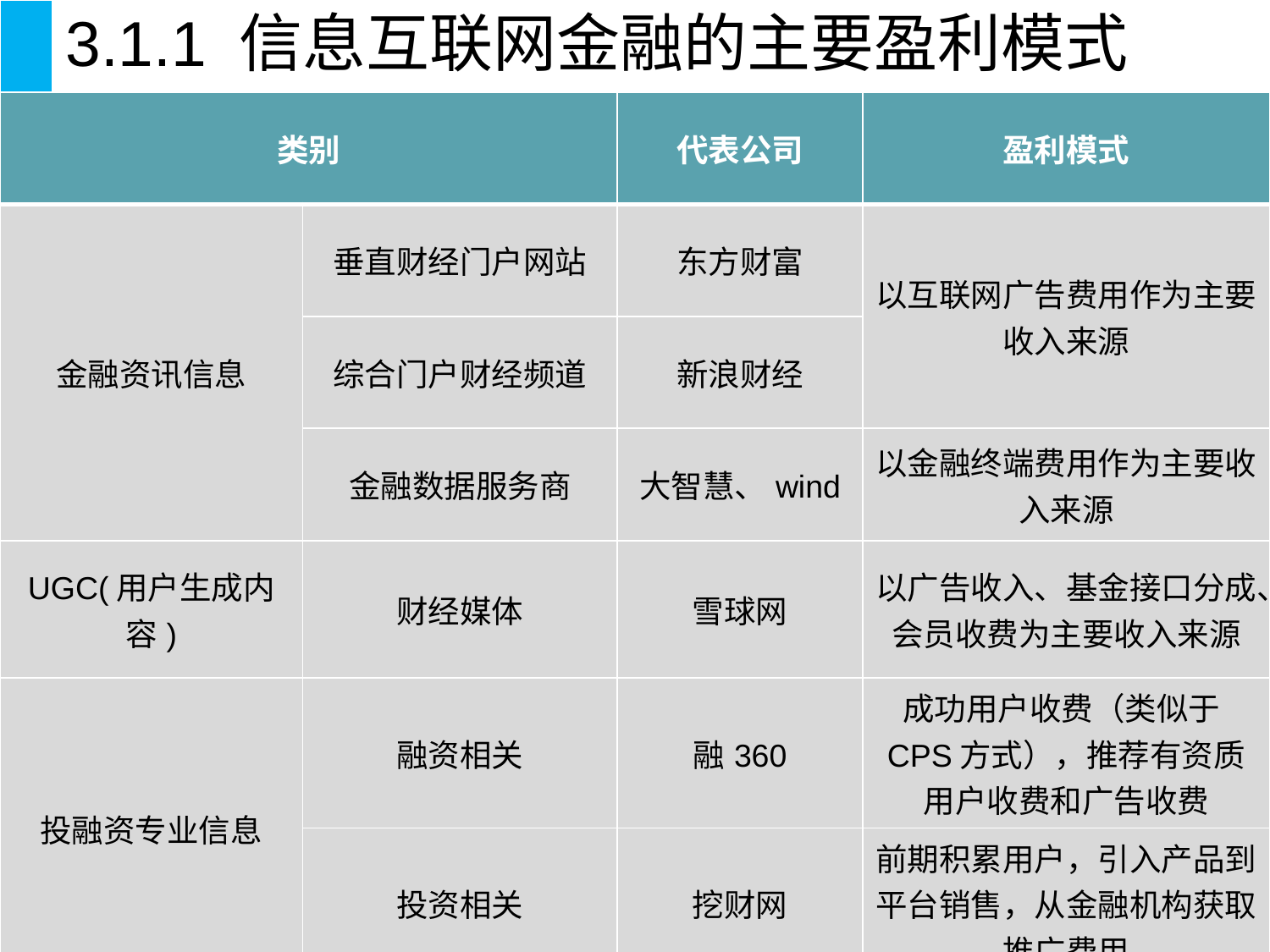

# 3.1.1 信息互联网金融的主要盈利模式
| 类别 |  | 代表公司 | 盈利模式 |
| --- | --- | --- | --- |
| 金融资讯信息 | 垂直财经门户网站 | 东方财富 | 以互联网广告费用作为主要收入来源 |
|  | 综合门户财经频道 | 新浪财经 |  |
|  | 金融数据服务商 | 大智慧、wind | 以金融终端费用作为主要收入来源 |
| UGC(用户生成内容) | 财经媒体 | 雪球网 | 以广告收入、基金接口分成、会员收费为主要收入来源 |
| 投融资专业信息 | 融资相关 | 融360 | 成功用户收费（类似于CPS方式），推荐有资质用户收费和广告收费 |
|  | 投资相关 | 挖财网 | 前期积累用户，引入产品到平台销售，从金融机构获取推广费用 |